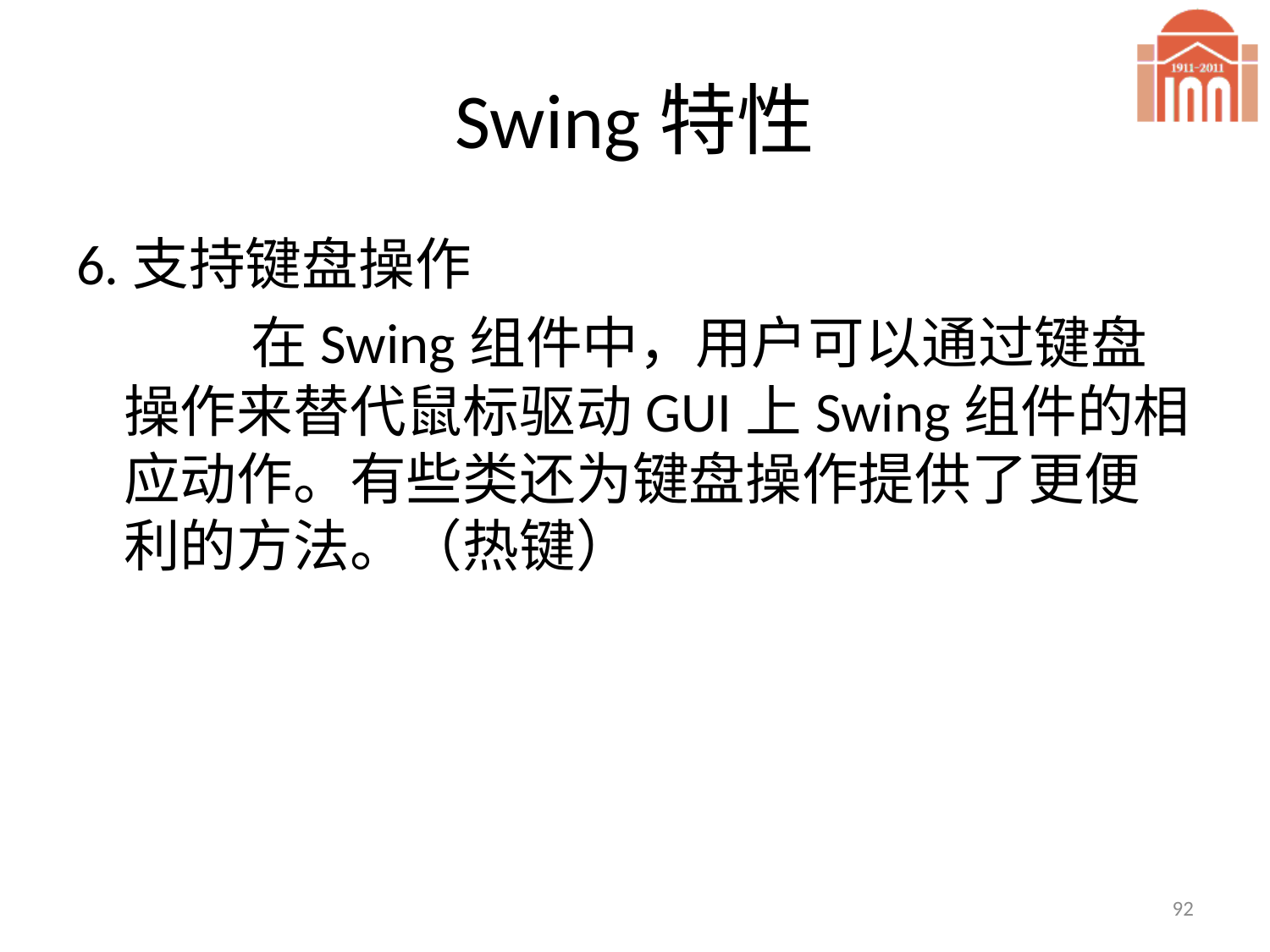

# Swing特性
6.支持键盘操作
		在Swing组件中，用户可以通过键盘操作来替代鼠标驱动GUI上Swing组件的相应动作。有些类还为键盘操作提供了更便利的方法。（热键）
92